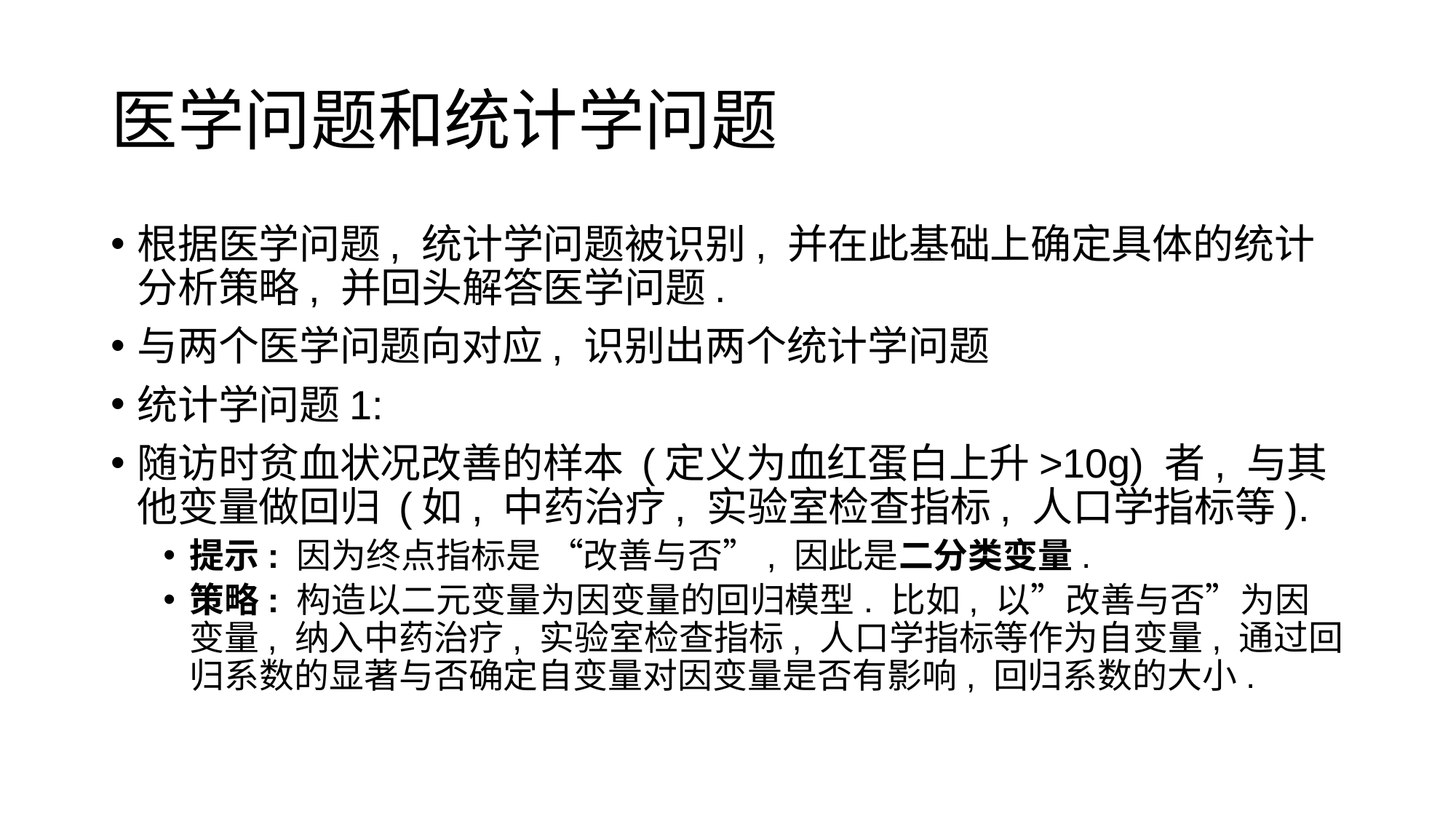

# 医学问题和统计学问题
根据医学问题, 统计学问题被识别, 并在此基础上确定具体的统计分析策略, 并回头解答医学问题.
与两个医学问题向对应, 识别出两个统计学问题
统计学问题1:
随访时贫血状况改善的样本 (定义为血红蛋白上升>10g) 者, 与其他变量做回归 (如, 中药治疗, 实验室检查指标, 人口学指标等).
提示: 因为终点指标是 “改善与否”, 因此是二分类变量.
策略: 构造以二元变量为因变量的回归模型. 比如, 以”改善与否”为因变量, 纳入中药治疗, 实验室检查指标, 人口学指标等作为自变量, 通过回归系数的显著与否确定自变量对因变量是否有影响, 回归系数的大小.